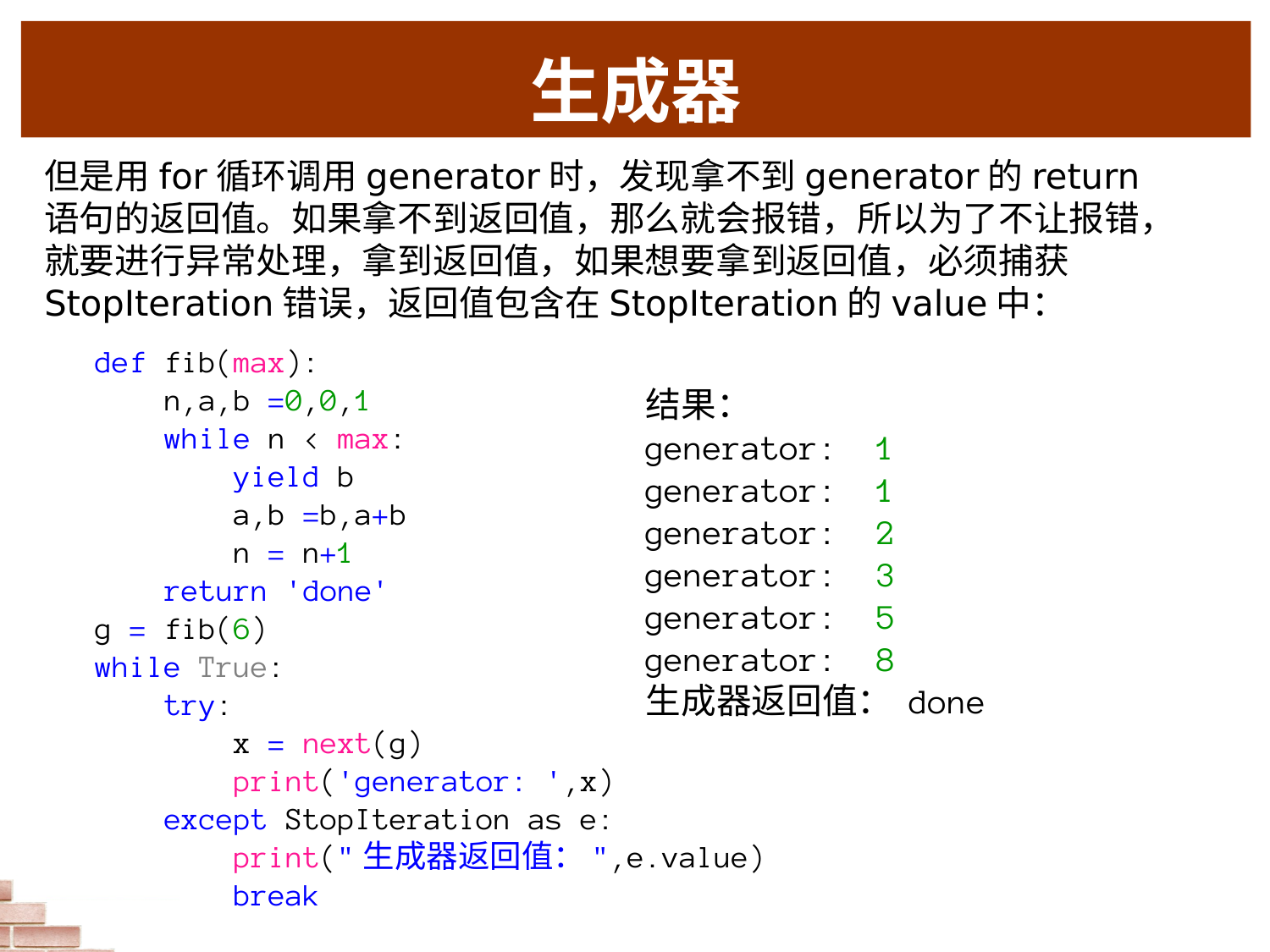

# 生成器
但是用for循环调用generator时，发现拿不到generator的return语句的返回值。如果拿不到返回值，那么就会报错，所以为了不让报错，就要进行异常处理，拿到返回值，如果想要拿到返回值，必须捕获StopIteration错误，返回值包含在StopIteration的value中：
def fib(max):
    n,a,b =0,0,1
    while n < max:
        yield b
        a,b =b,a+b
        n = n+1
    return 'done'
g = fib(6)
while True:
    try:
        x = next(g)
        print('generator: ',x)
    except StopIteration as e:
        print("生成器返回值：",e.value)
        break
结果：
generator:  1
generator:  1
generator:  2
generator:  3
generator:  5
generator:  8
生成器返回值： done